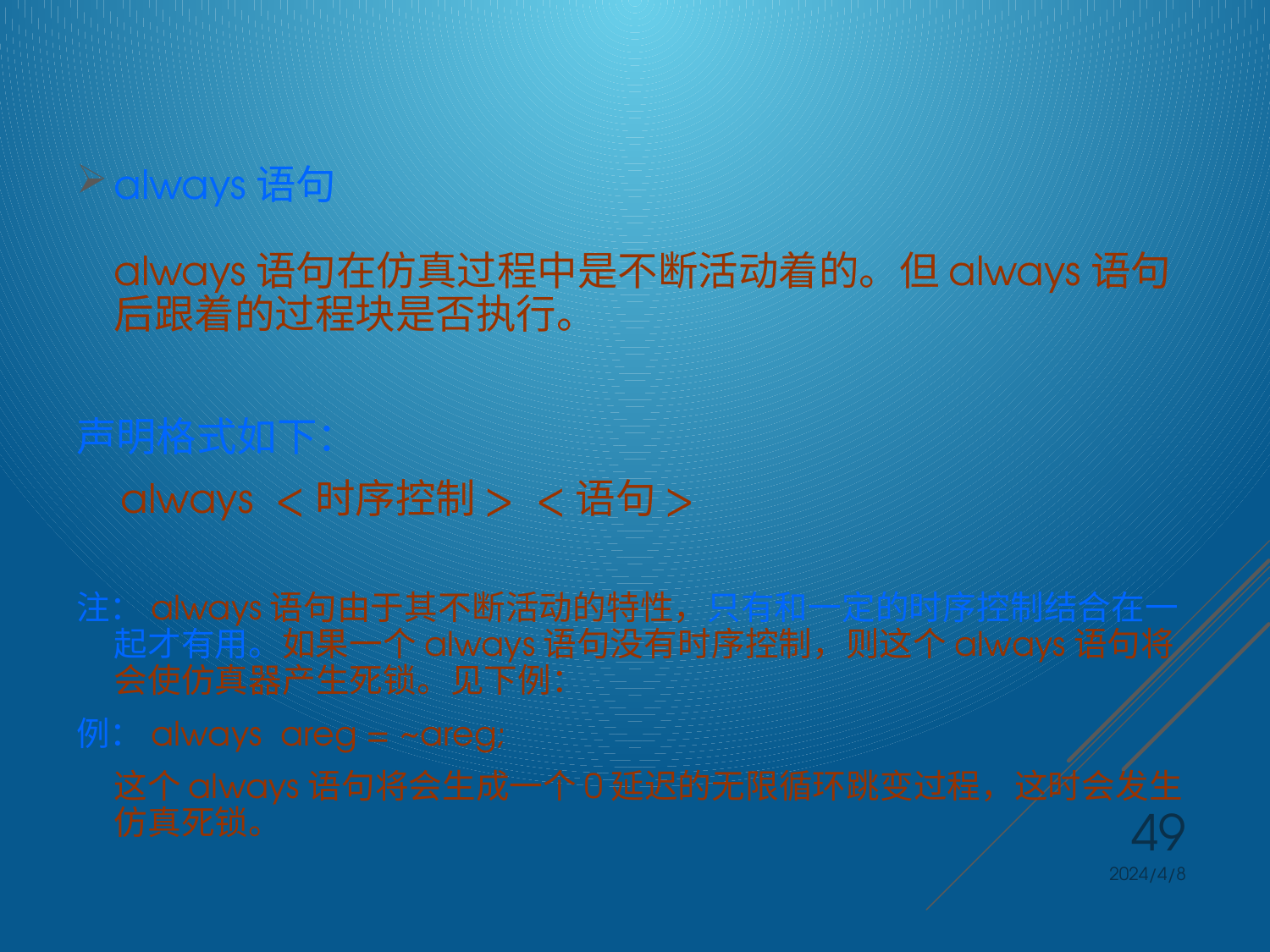

always语句

	always语句在仿真过程中是不断活动着的。但always语句后跟着的过程块是否执行。

声明格式如下：
    always  <时序控制>  <语句>

注：always语句由于其不断活动的特性，只有和一定的时序控制结合在一起才有用。如果一个always语句没有时序控制，则这个always语句将会使仿真器产生死锁。见下例：
例：always  areg = ~areg;
	这个always语句将会生成一个0延迟的无限循环跳变过程，这时会发生仿真死锁。
49
2024/4/8